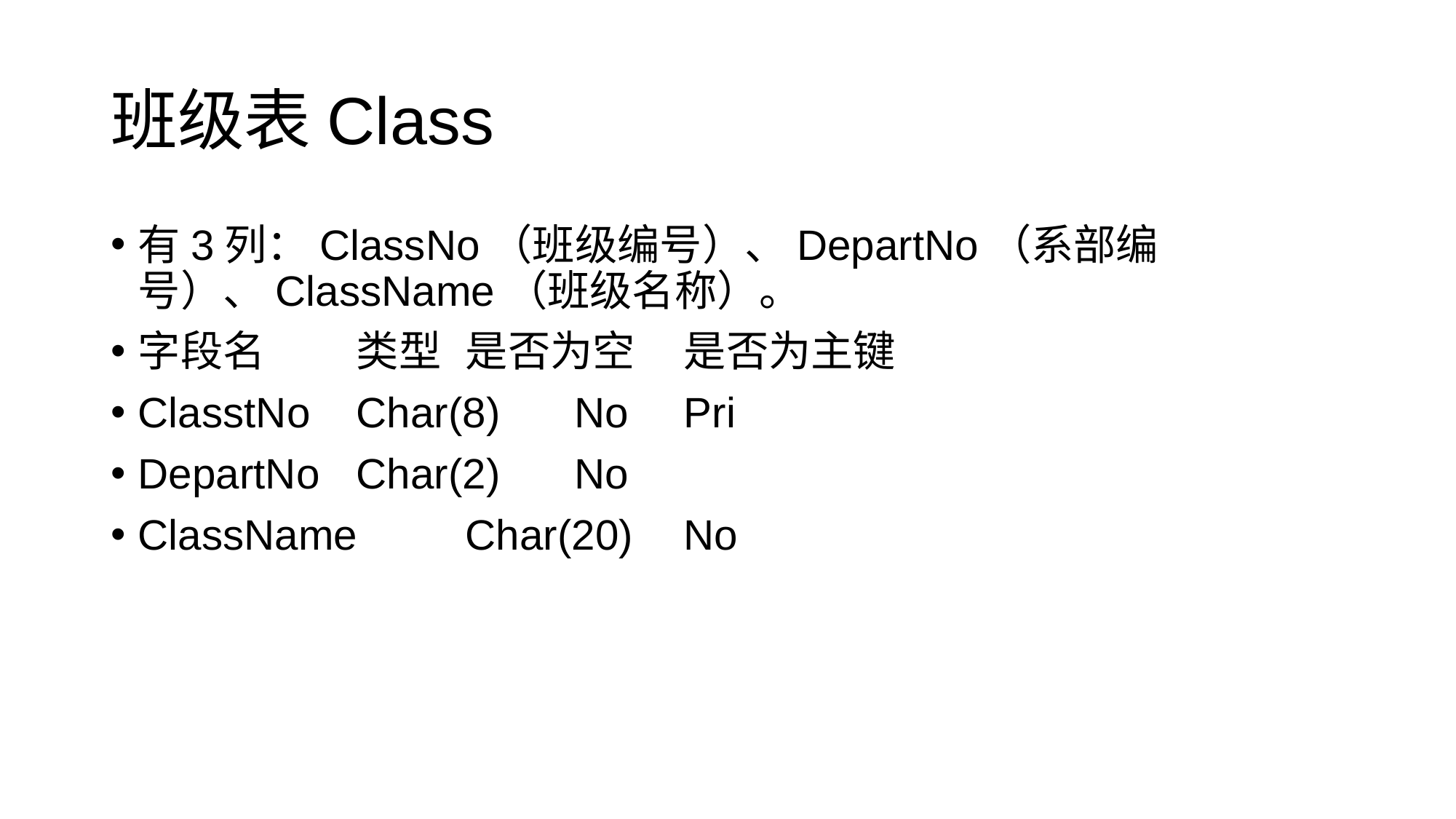

# 班级表Class
有3列：ClassNo（班级编号）、DepartNo（系部编号）、ClassName（班级名称）。
字段名	类型	是否为空	是否为主键
ClasstNo	Char(8)	No	Pri
DepartNo	Char(2)	No
ClassName	Char(20)	No